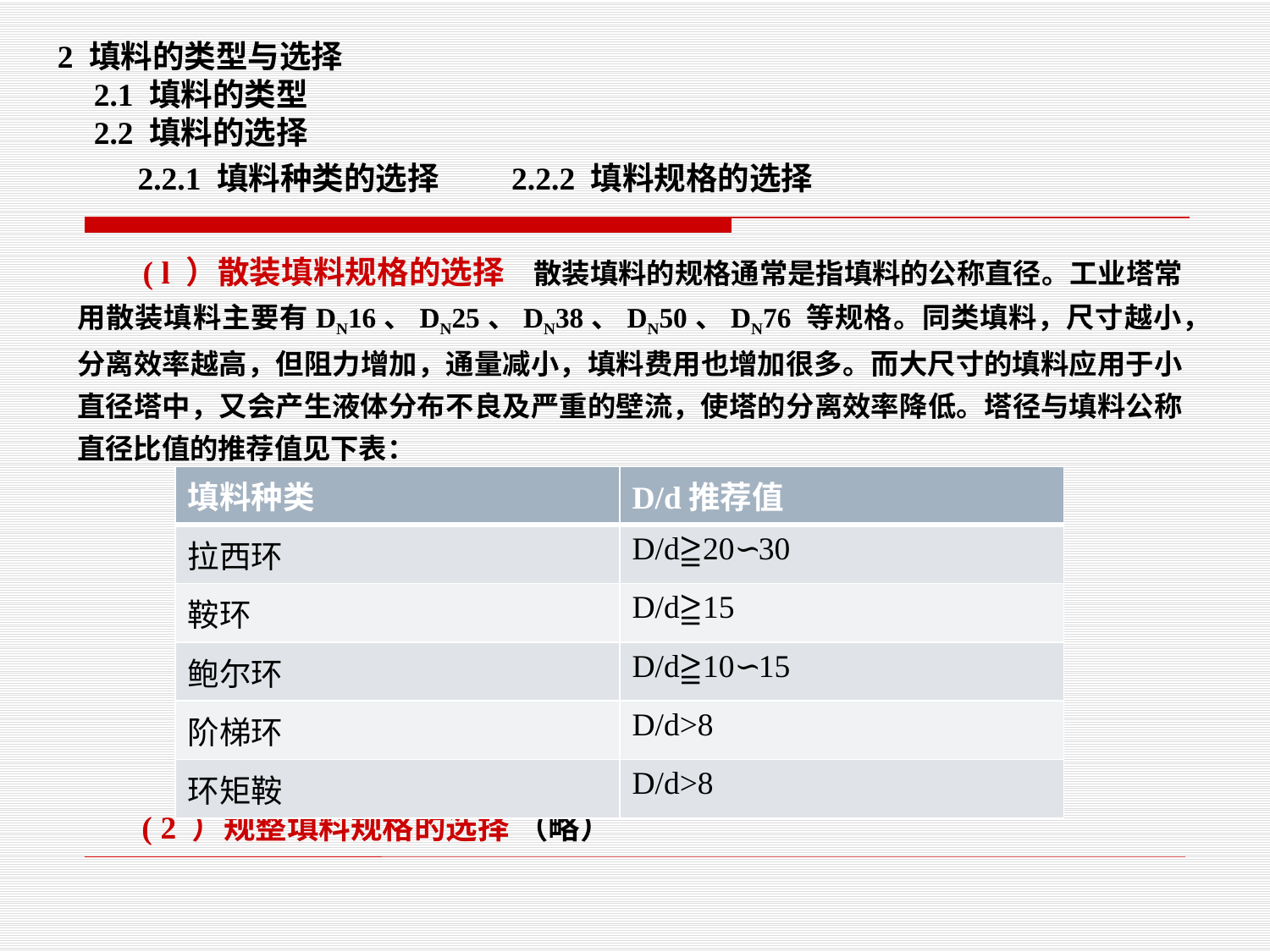

2 填料的类型与选择
    2.1 填料的类型
    2.2 填料的选择
# 2.2.1 填料种类的选择         2.2.2 填料规格的选择
        ( l ）散装填料规格的选择    散装填料的规格通常是指填料的公称直径。工业塔常用散装填料主要有DN16、DN25、DN38、DN50、DN76 等规格。同类填料，尺寸越小，分离效率越高，但阻力增加，通量减小，填料费用也增加很多。而大尺寸的填料应用于小直径塔中，又会产生液体分布不良及严重的壁流，使塔的分离效率降低。塔径与填料公称直径比值的推荐值见下表：

        ( 2 ）规整填料规格的选择 （略）
| 填料种类 | D/d推荐值 |
| --- | --- |
| 拉西环 | D/d≧20∽30 |
| 鞍环 | D/d≧15 |
| 鲍尔环 | D/d≧10∽15 |
| 阶梯环 | D/d>8 |
| 环矩鞍 | D/d>8 |